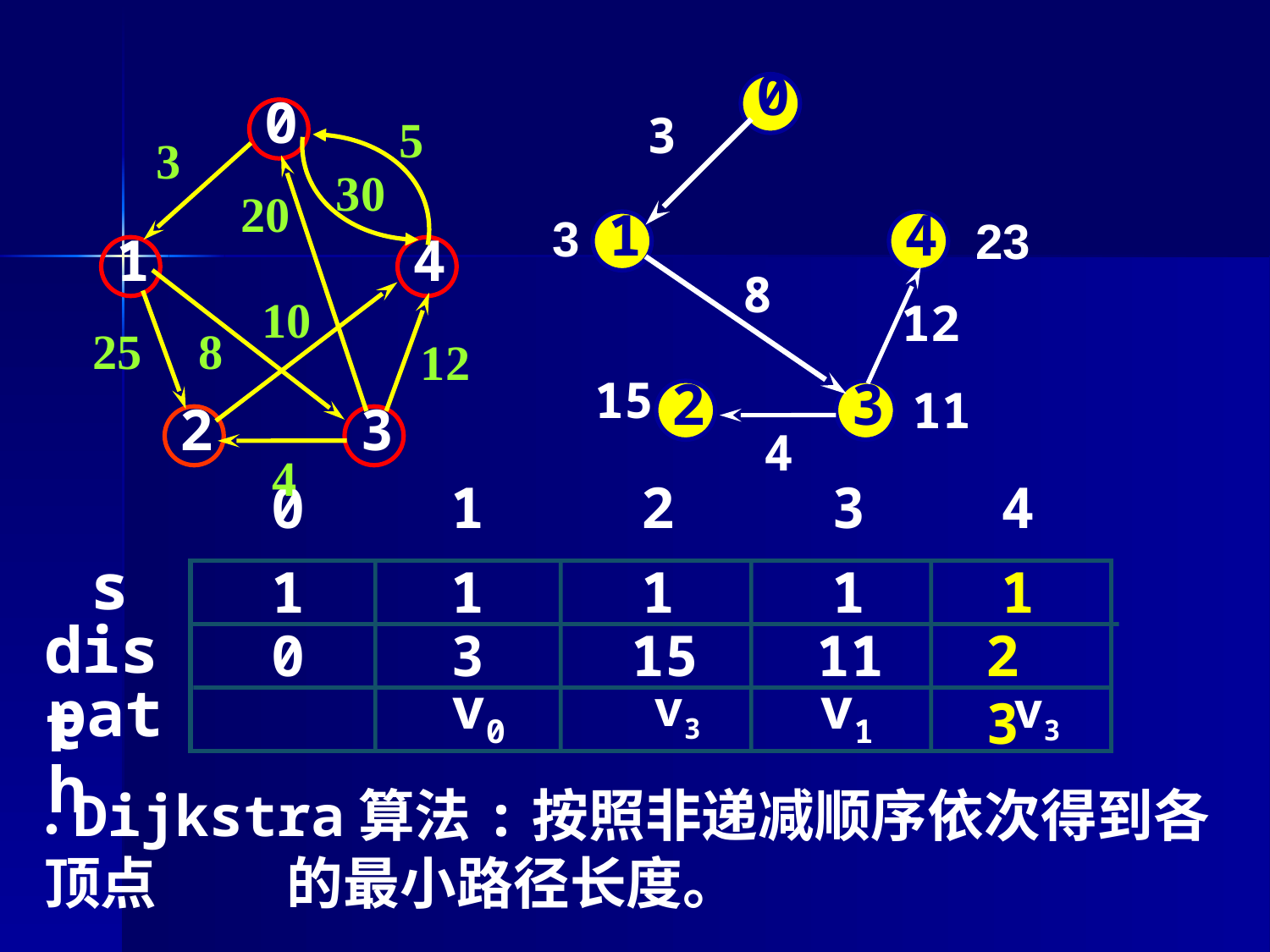

0
12

3

1
4
3
23

8

15
2
3
11

4

0

5
3

30
20
1

4

10

25
8
12
2

3

4
0
1
2
3
4
s
1
1
1
1
1

dist
0
3
15
11
23

path
v0
v1
v3
v3

● Dijkstra算法:按照非递减顺序依次得到各顶点	         的最小路径长度。